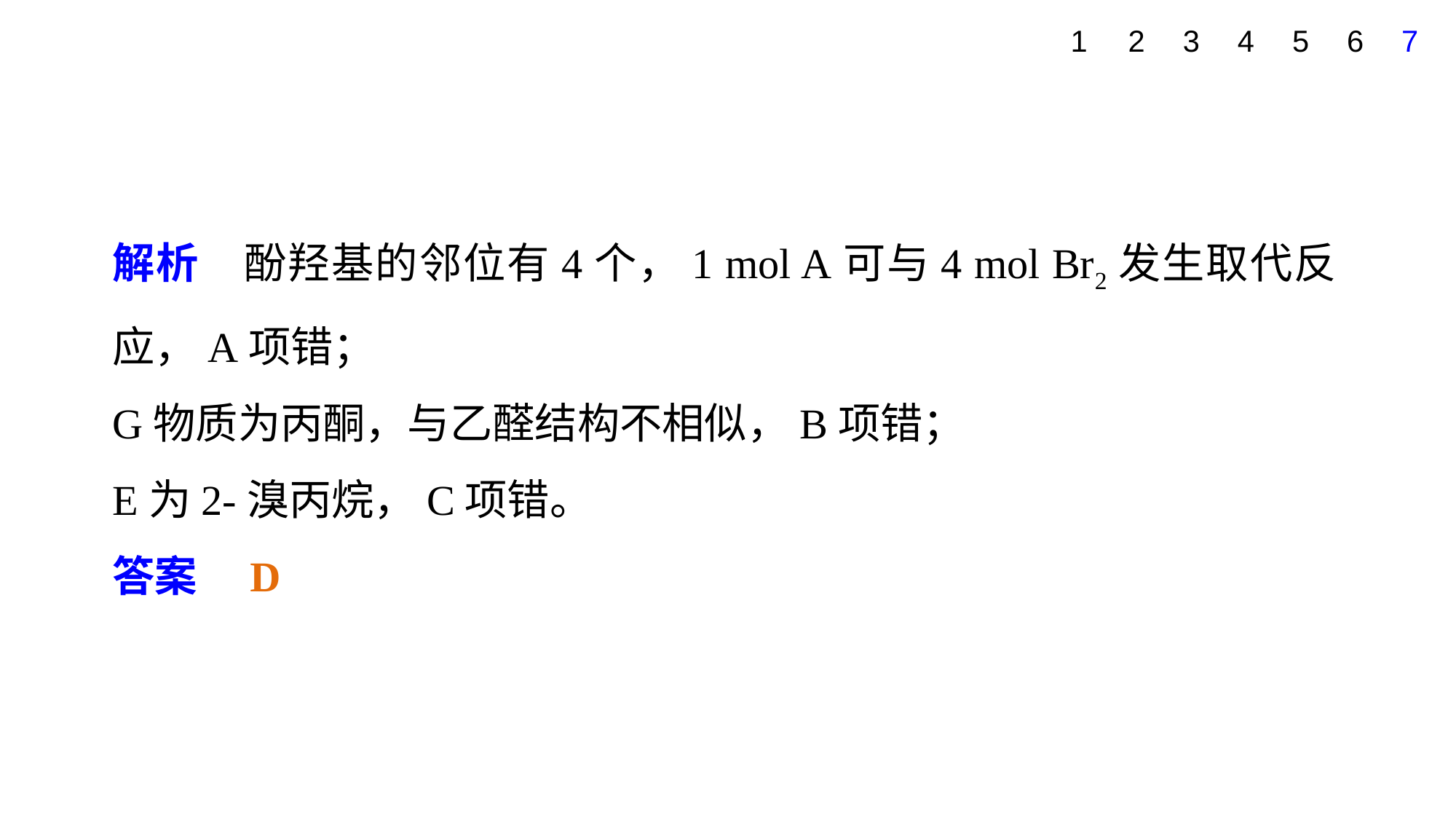

1
2
3
4
5
6
7
解析　酚羟基的邻位有4个，1 mol A可与4 mol Br2发生取代反应，A项错；
G物质为丙酮，与乙醛结构不相似，B项错；
E为2-­溴丙烷，C项错。
答案　D